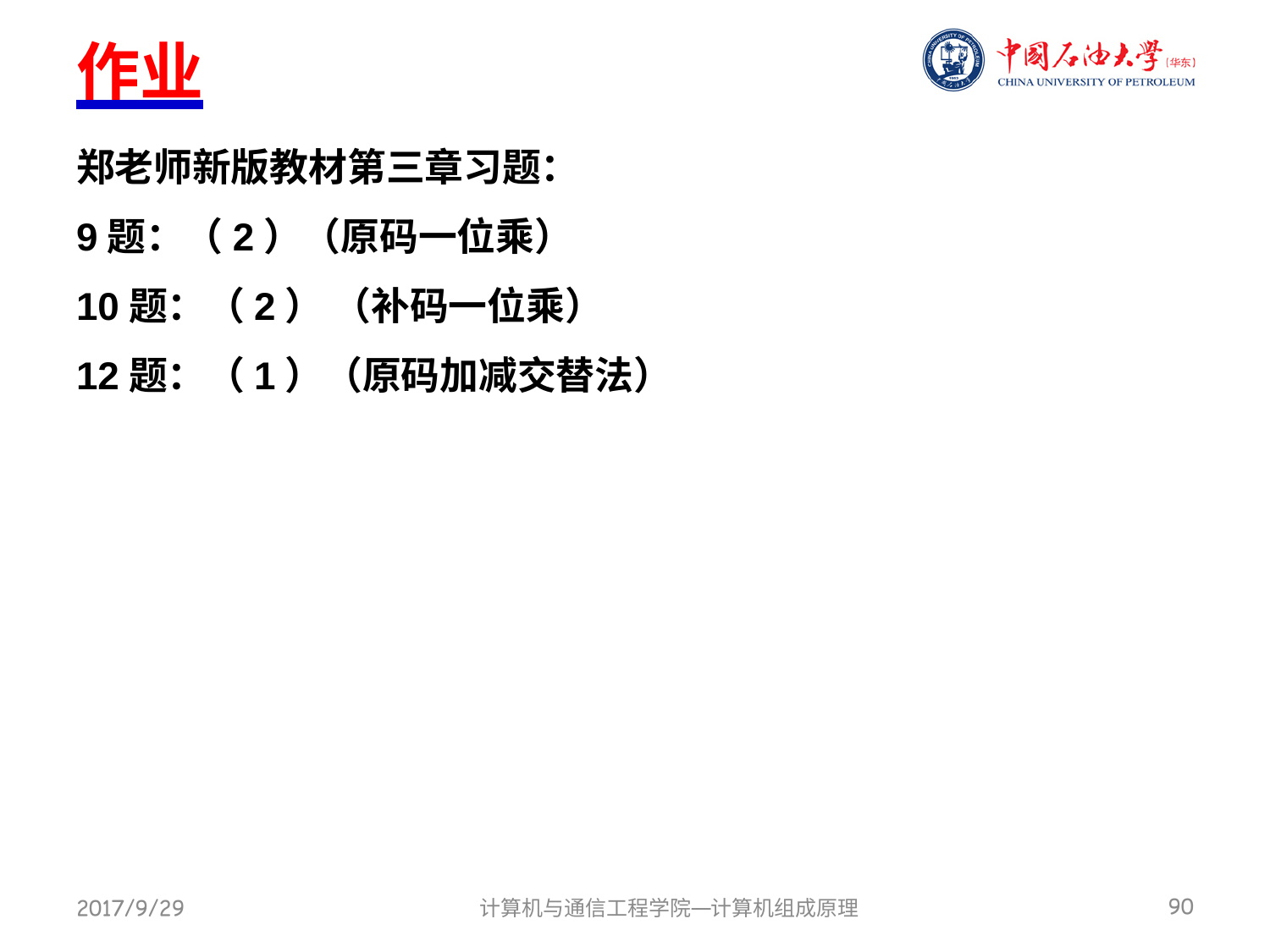

# 作业
郑老师新版教材第三章习题：
9题：（2）（原码一位乘）
10题：（2） （补码一位乘）
12题：（1）（原码加减交替法）

2017/9/29
计算机与通信工程学院—计算机组成原理
90